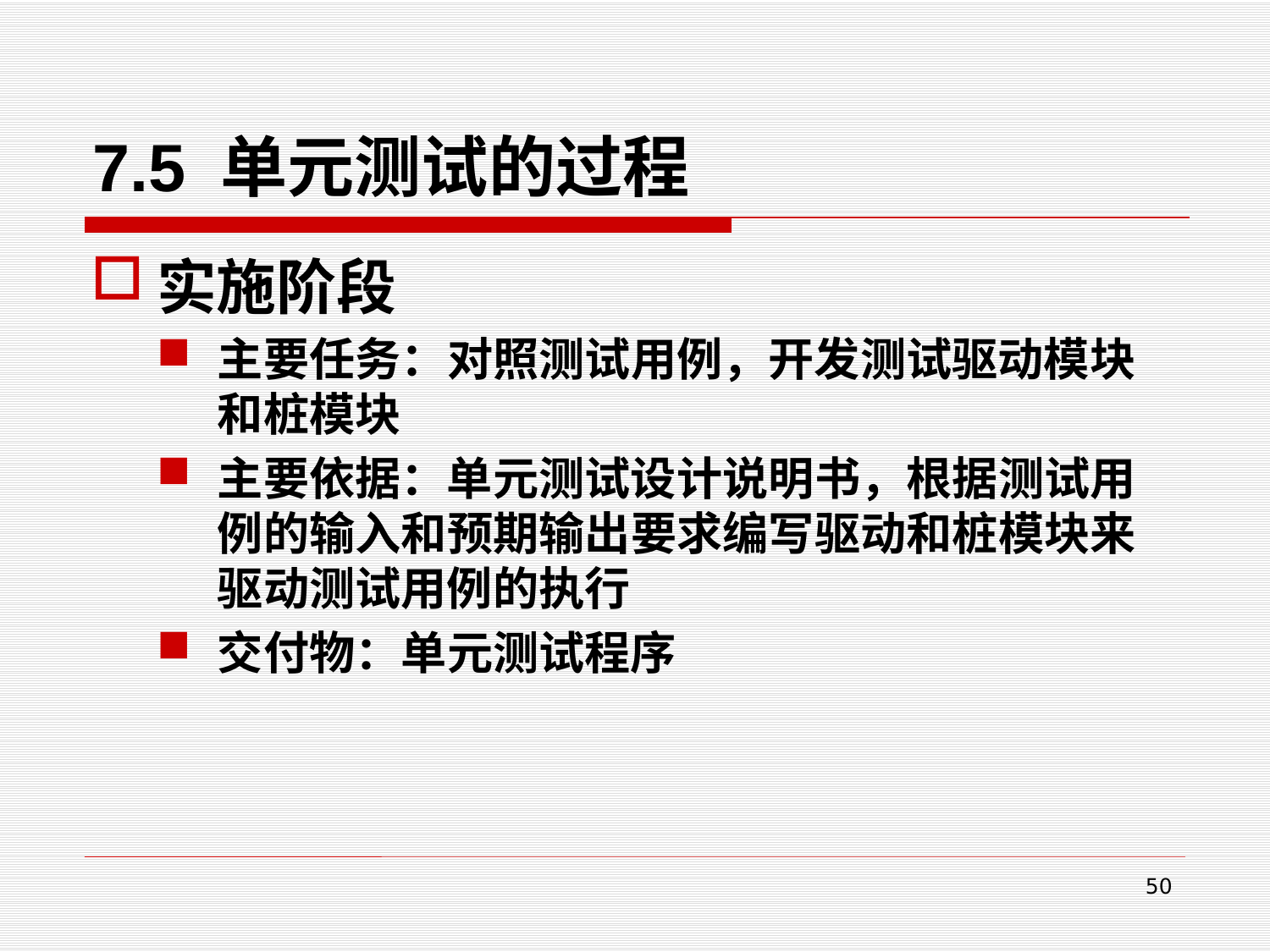

# 7.5 单元测试的过程
实施阶段
主要任务：对照测试用例，开发测试驱动模块和桩模块
主要依据：单元测试设计说明书，根据测试用例的输入和预期输出要求编写驱动和桩模块来驱动测试用例的执行
交付物：单元测试程序
50